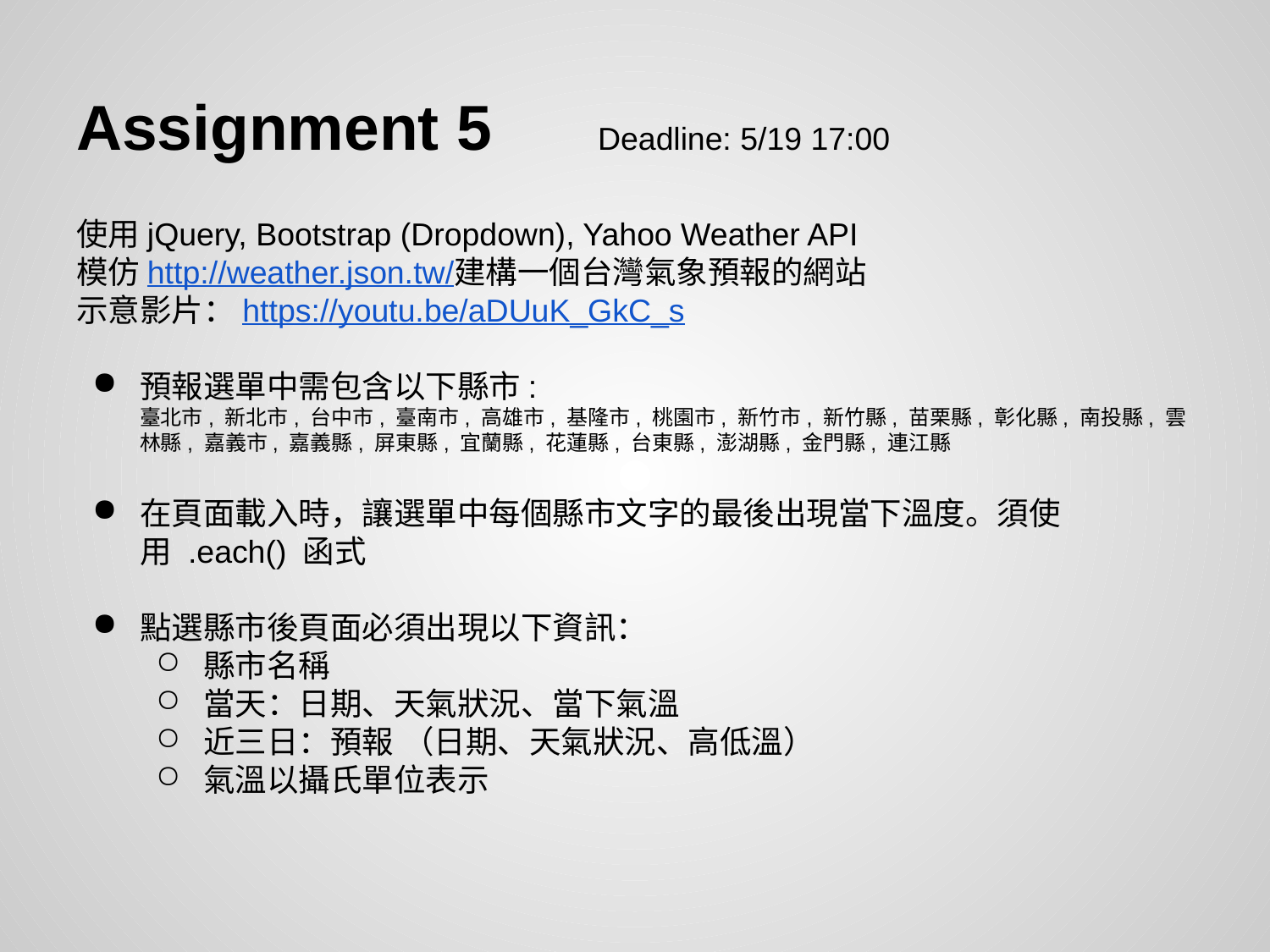

# Assignment 5      Deadline: 5/19 17:00
使用jQuery, Bootstrap (Dropdown), Yahoo Weather API
模仿http://weather.json.tw/建構一個台灣氣象預報的網站
示意影片：https://youtu.be/aDUuK_GkC_s

預報選單中需包含以下縣市:
臺北市, 新北市, 台中市, 臺南市, 高雄市, 基隆市, 桃園市, 新竹市, 新竹縣, 苗栗縣, 彰化縣, 南投縣, 雲林縣, 嘉義市, 嘉義縣, 屏東縣, 宜蘭縣, 花蓮縣, 台東縣, 澎湖縣, 金門縣, 連江縣

在頁面載入時，讓選單中每個縣市文字的最後出現當下溫度。須使用 .each() 函式

點選縣市後頁面必須出現以下資訊：
縣市名稱
當天：日期、天氣狀況、當下氣溫
近三日：預報 （日期、天氣狀況、高低溫）
氣溫以攝氏單位表示